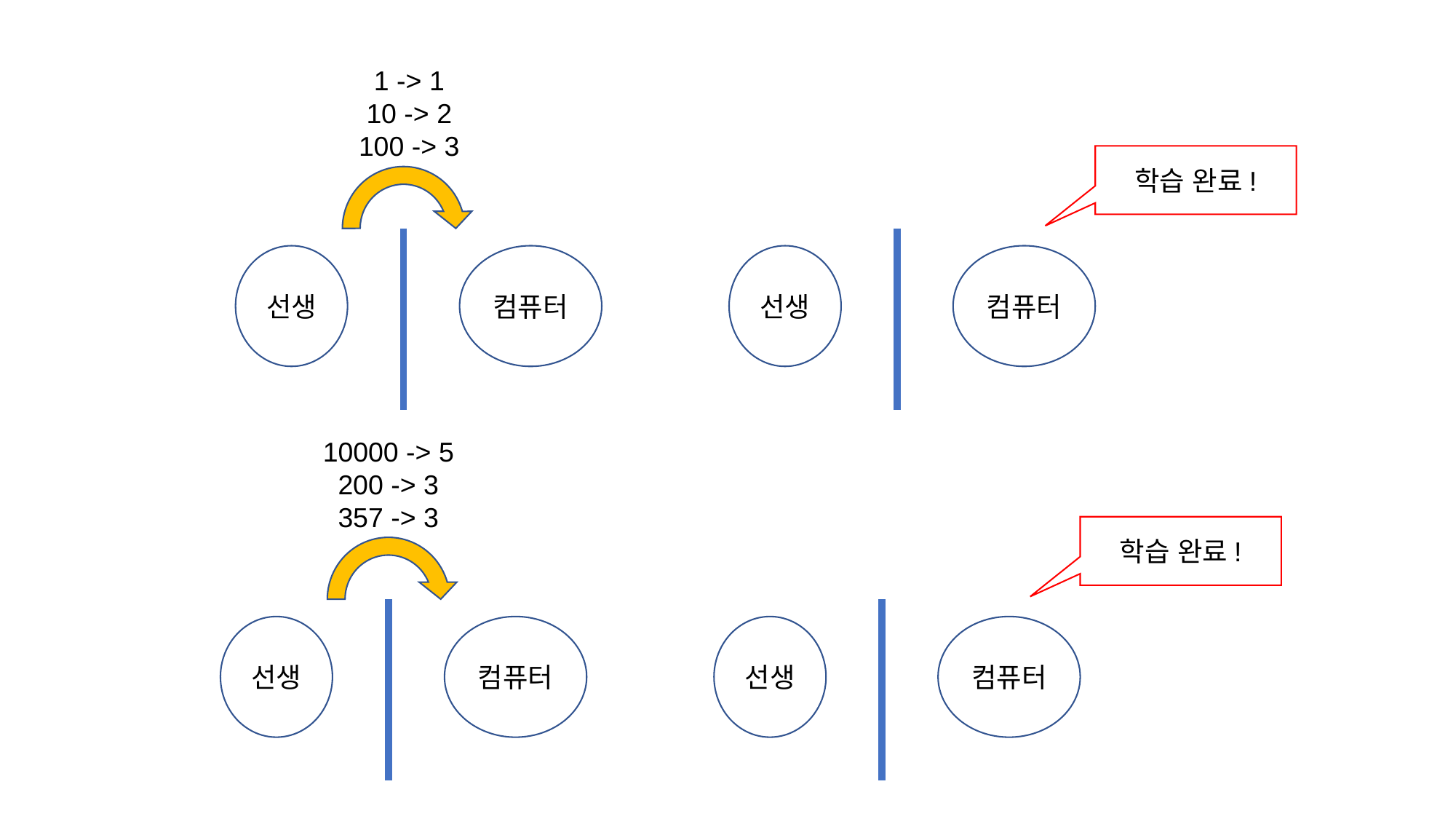

1 -> 1
10 -> 2
100 -> 3

선생
컴퓨터
학습 완료!
선생
컴퓨터
10000 -> 5
200 -> 3
357 -> 3

선생
컴퓨터
학습 완료!
선생
컴퓨터